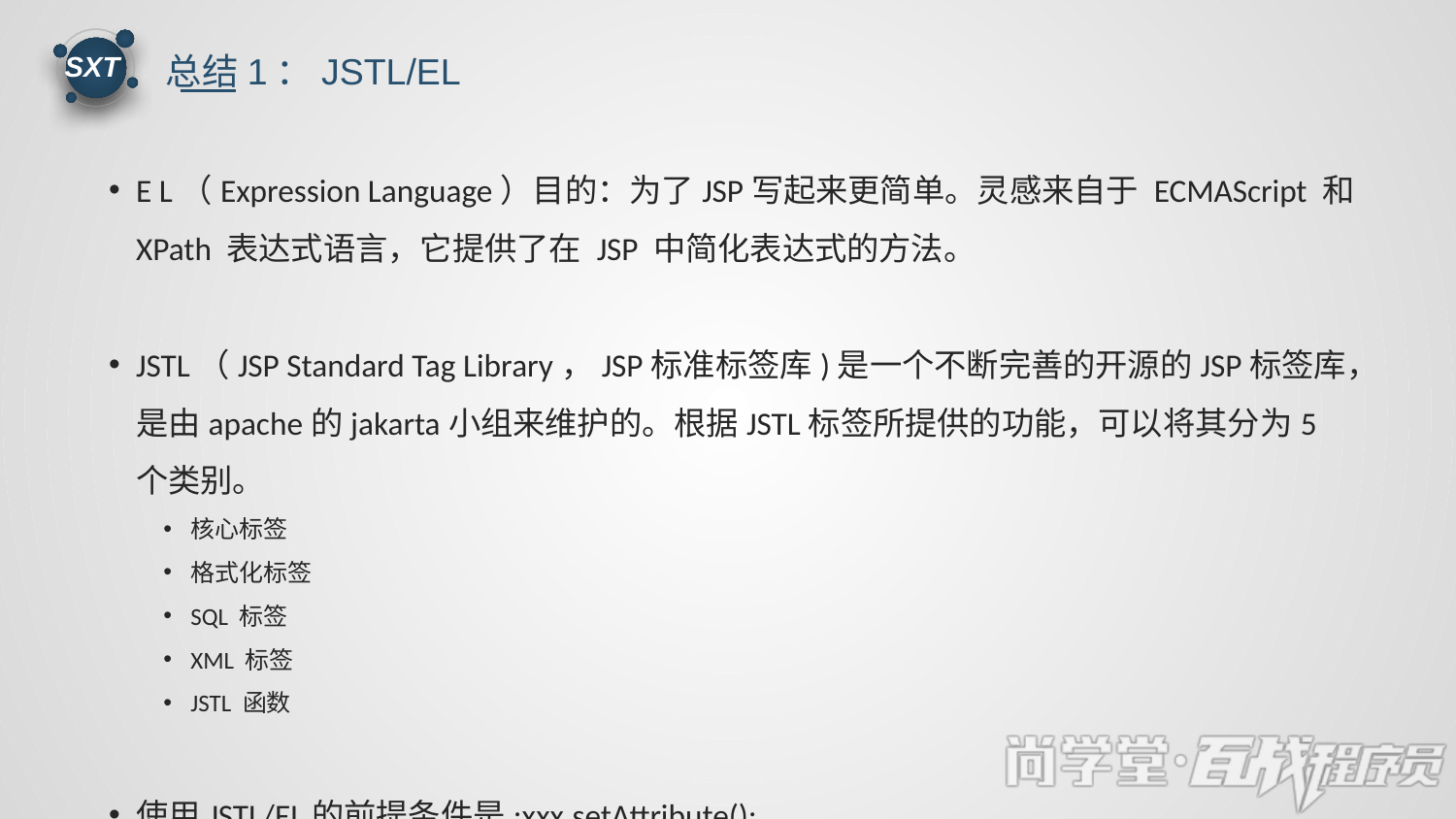

总结1：JSTL/EL
SXT
E L（Expression Language）目的：为了JSP写起来更简单。灵感来自于 ECMAScript 和 XPath 表达式语言，它提供了在 JSP 中简化表达式的方法。

JSTL（JSP Standard Tag Library，JSP标准标签库)是一个不断完善的开源的JSP标签库，是由apache的jakarta小组来维护的。根据JSTL标签所提供的功能，可以将其分为5个类别。
核心标签
格式化标签
SQL 标签
XML 标签
JSTL 函数

使用JSTL/EL的前提条件是:xxx.setAttribute();